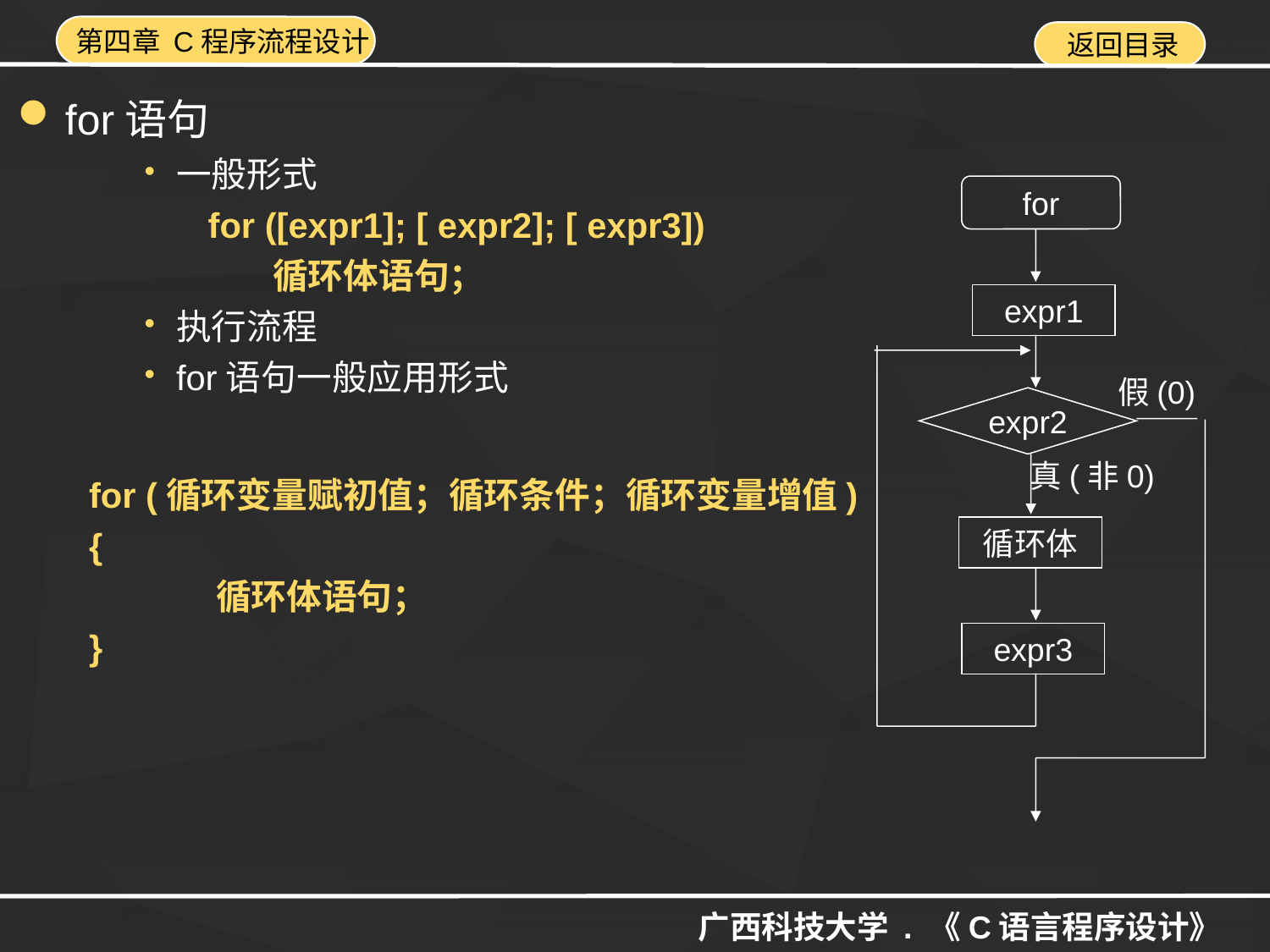

for语句
一般形式
for ([expr1]; [ expr2]; [ expr3])
       循环体语句；
执行流程
for语句一般应用形式

for (循环变量赋初值；循环条件；循环变量增值)
{
	循环体语句；
}

for

expr1

假(0)
expr2

真(非0)

循环体

expr3